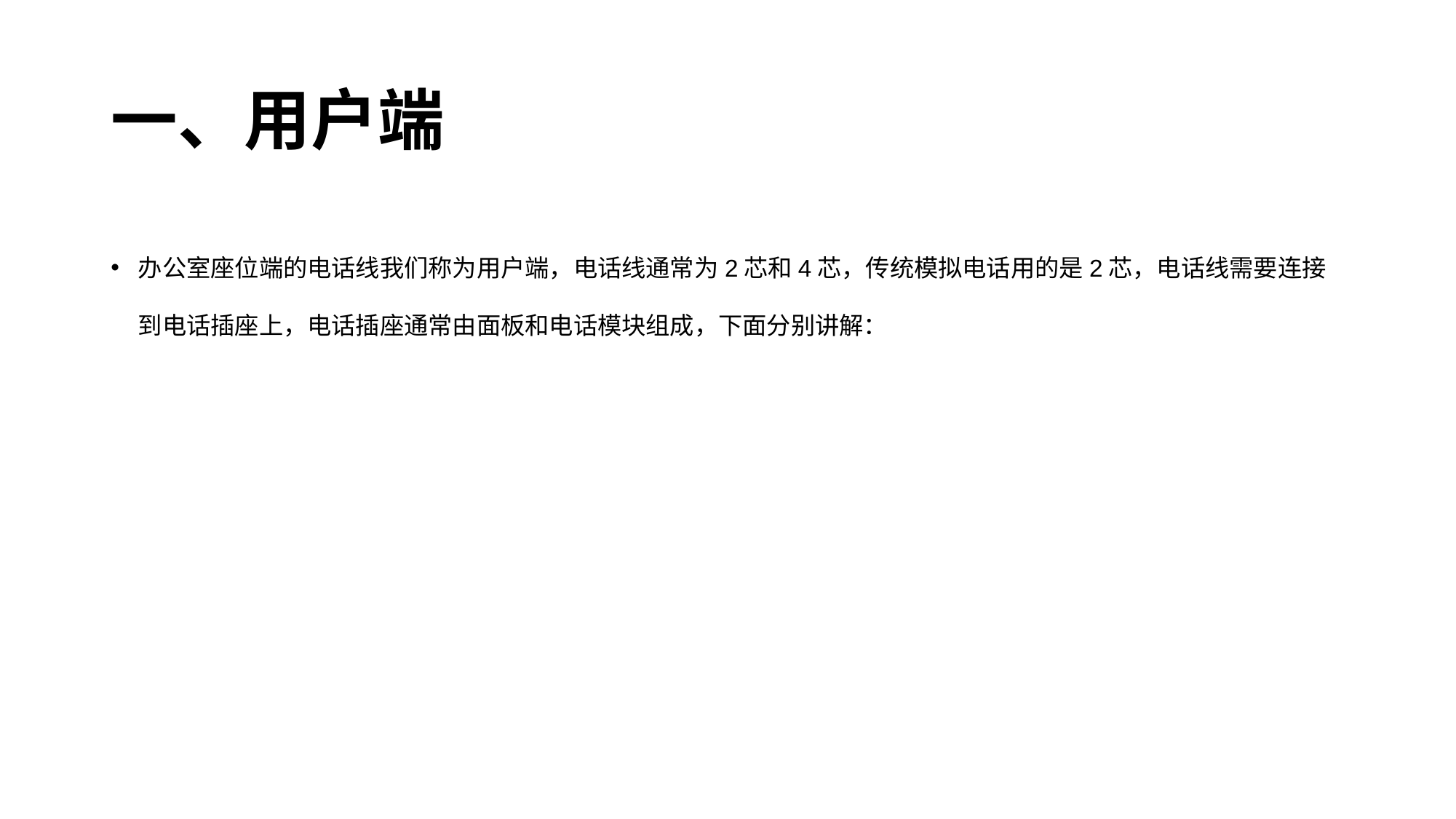

# 一、用户端
办公室座位端的电话线我们称为用户端，电话线通常为2芯和4芯，传统模拟电话用的是2芯，电话线需要连接到电话插座上，电话插座通常由面板和电话模块组成，下面分别讲解：